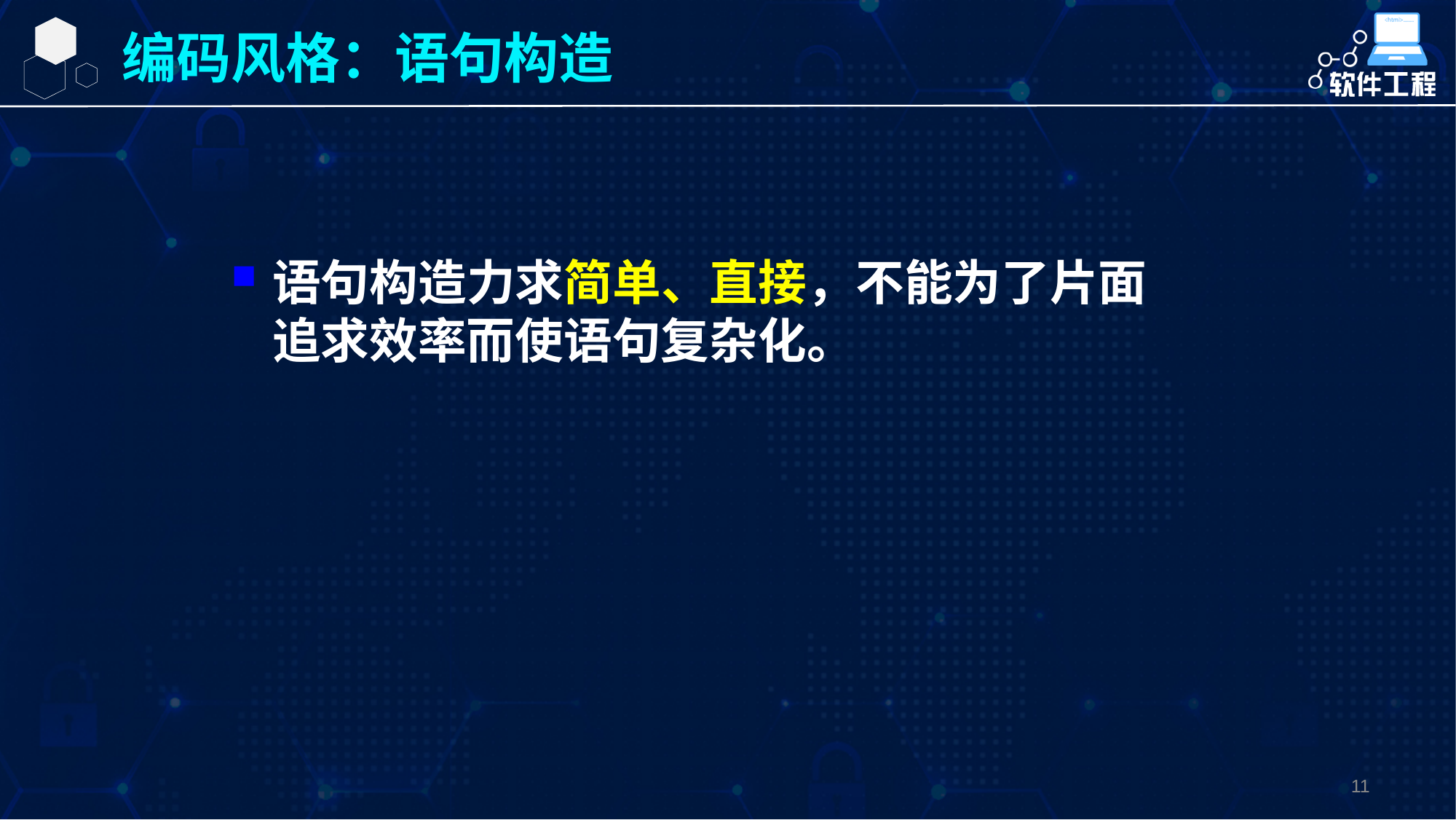

编码风格：语句构造
语句构造力求简单、直接，不能为了片面追求效率而使语句复杂化。
11